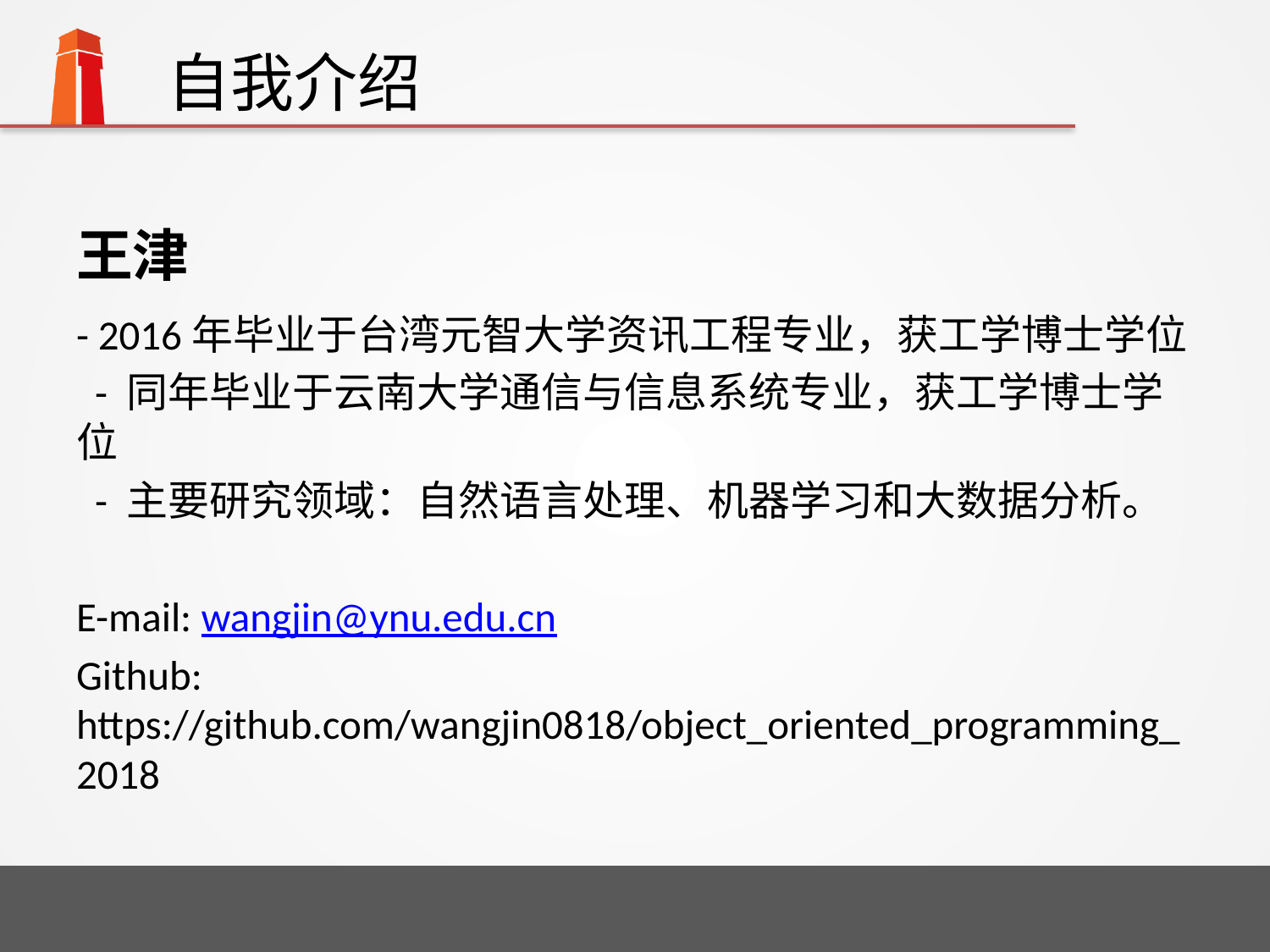

# 自我介绍
王津
- 2016年毕业于台湾元智大学资讯工程专业，获工学博士学位
  - 同年毕业于云南大学通信与信息系统专业，获工学博士学位
  - 主要研究领域：自然语言处理、机器学习和大数据分析。

E-mail: wangjin@ynu.edu.cn
Github: https://github.com/wangjin0818/object_oriented_programming_2018